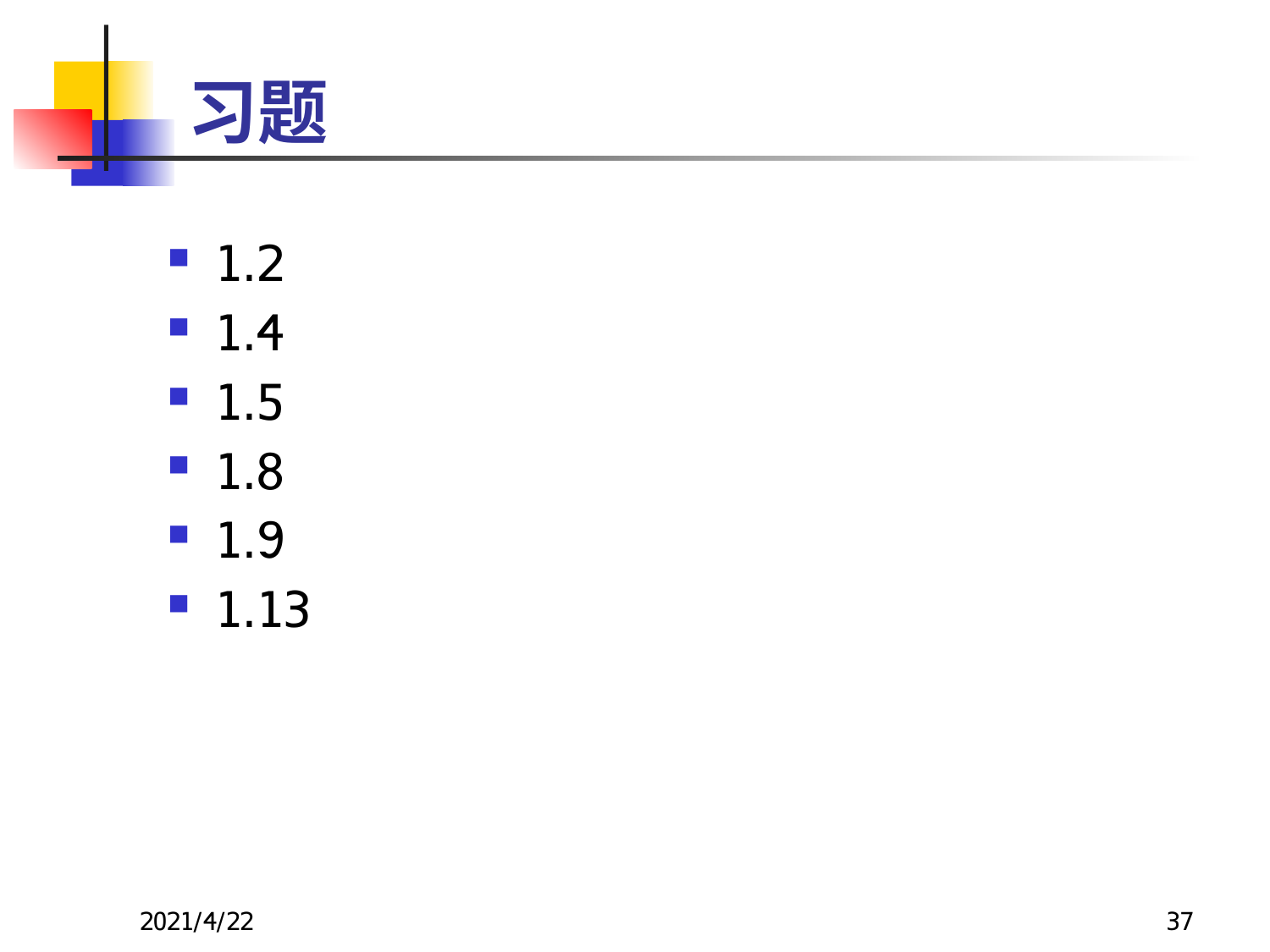

# 习题
1.2
1.4
1.5
1.8
1.9
1.13
2021/4/22
37